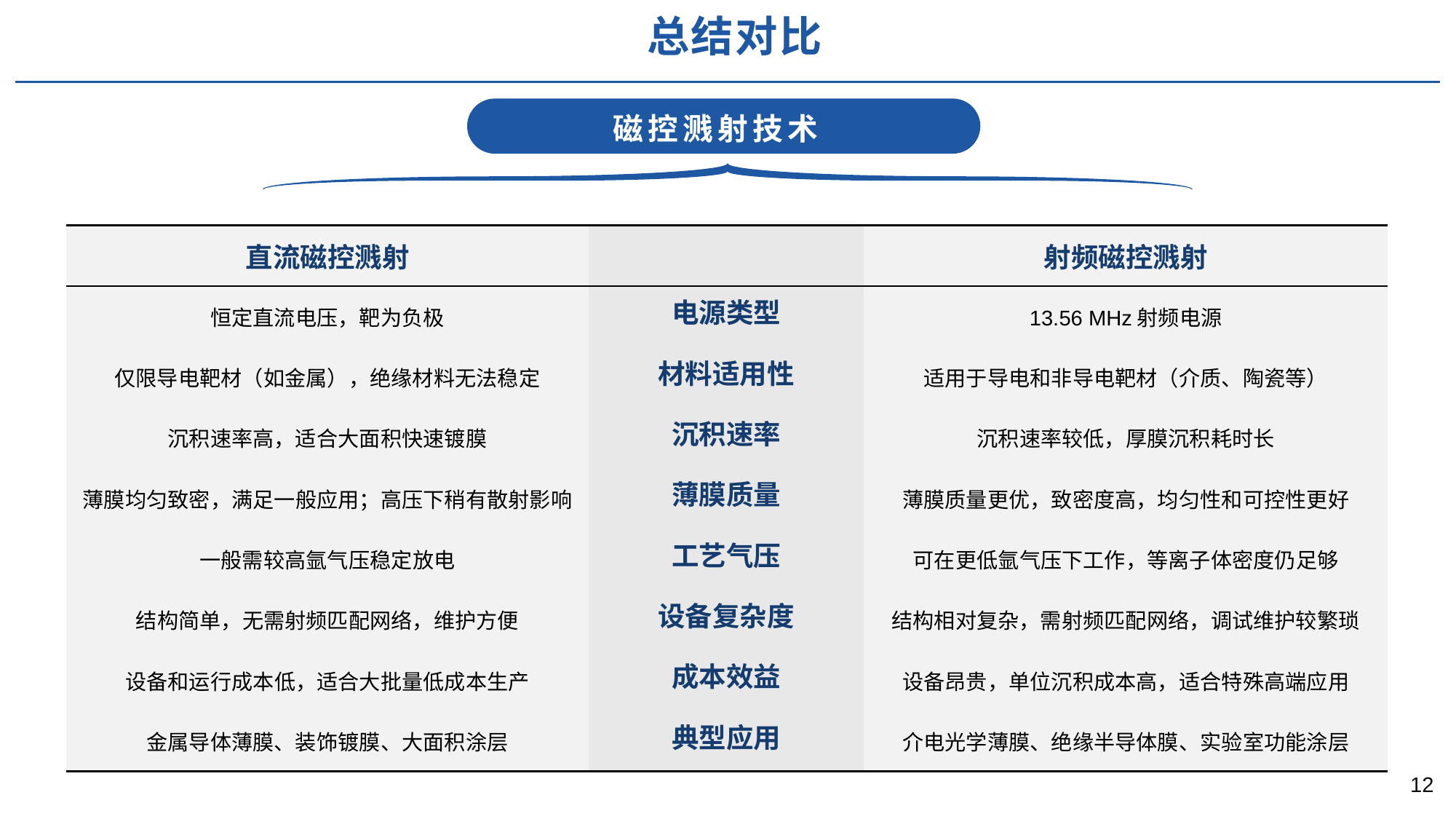

总结对比

磁控溅射技术
| 直流磁控溅射 |  | 射频磁控溅射 |
| --- | --- | --- |
| 恒定直流电压，靶为负极 | 电源类型 | 13.56 MHz射频电源 |
| 仅限导电靶材（如金属），绝缘材料无法稳定 | 材料适用性 | 适用于导电和非导电靶材（介质、陶瓷等） |
| 沉积速率高，适合大面积快速镀膜 | 沉积速率 | 沉积速率较低，厚膜沉积耗时长 |
| 薄膜均匀致密，满足一般应用；高压下稍有散射影响 | 薄膜质量 | 薄膜质量更优，致密度高，均匀性和可控性更好 |
| 一般需较高氩气压稳定放电 | 工艺气压 | 可在更低氩气压下工作，等离子体密度仍足够 |
| 结构简单，无需射频匹配网络，维护方便 | 设备复杂度 | 结构相对复杂，需射频匹配网络，调试维护较繁琐 |
| 设备和运行成本低，适合大批量低成本生产 | 成本效益 | 设备昂贵，单位沉积成本高，适合特殊高端应用 |
| 金属导体薄膜、装饰镀膜、大面积涂层 | 典型应用 | 介电光学薄膜、绝缘半导体膜、实验室功能涂层 |